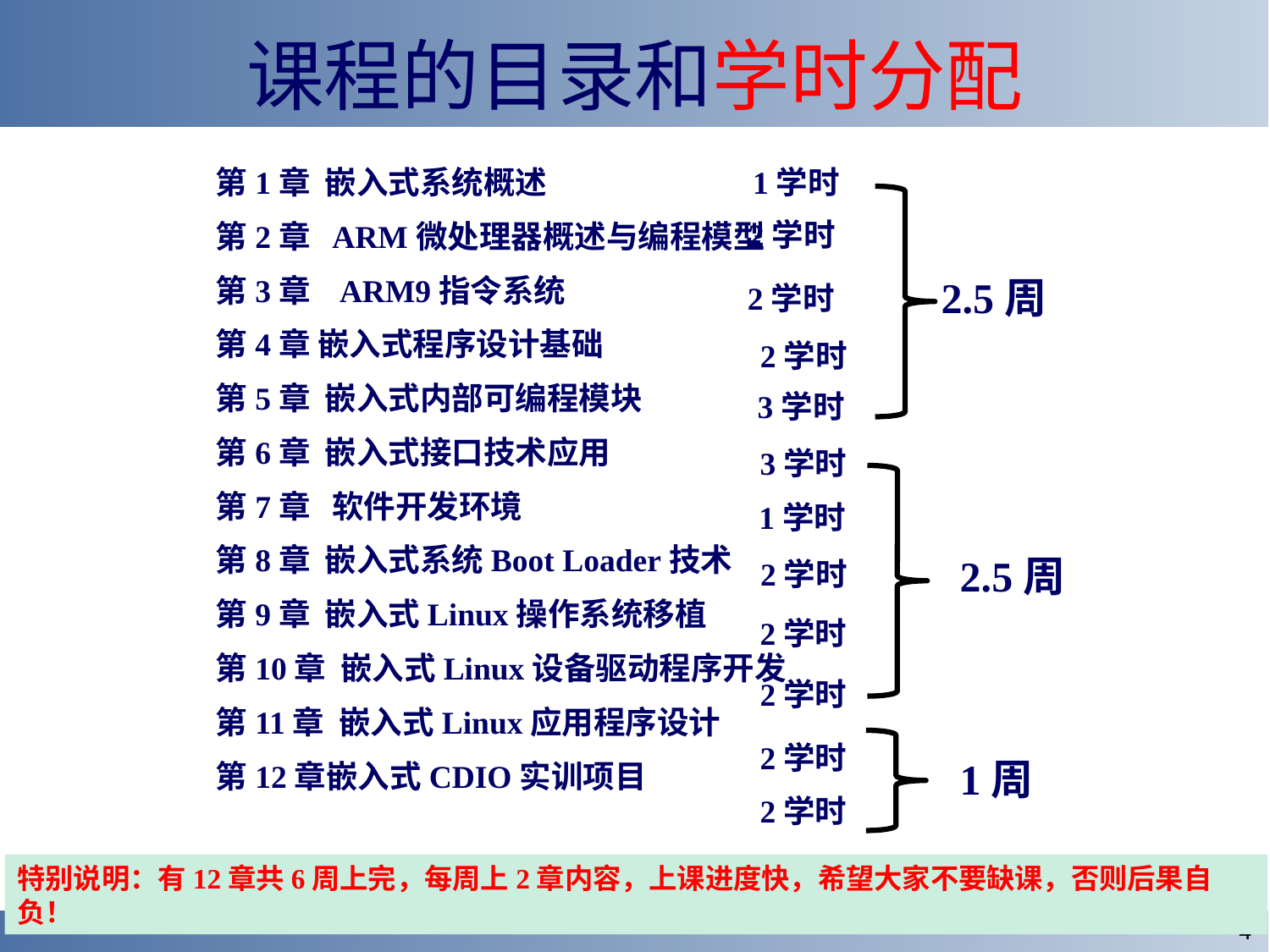

课程的目录和学时分配
 1学时
第1章  嵌入式系统概述
第2章  ARM微处理器概述与编程模型
第3章   ARM9指令系统
第4章 嵌入式程序设计基础
第5章  嵌入式内部可编程模块
第6章  嵌入式接口技术应用
第7章   软件开发环境
第8章  嵌入式系统Boot Loader技术
第9章  嵌入式Linux操作系统移植
第10章  嵌入式Linux设备驱动程序开发
第11章  嵌入式Linux应用程序设计
第12章嵌入式CDIO实训项目

2学时
2.5周
2学时
2学时
3学时
3学时

1学时
2.5周
2学时
2学时
2学时

2学时
1周
2学时
特别说明：有12章共6周上完，每周上2章内容，上课进度快，希望大家不要缺课，否则后果自负！